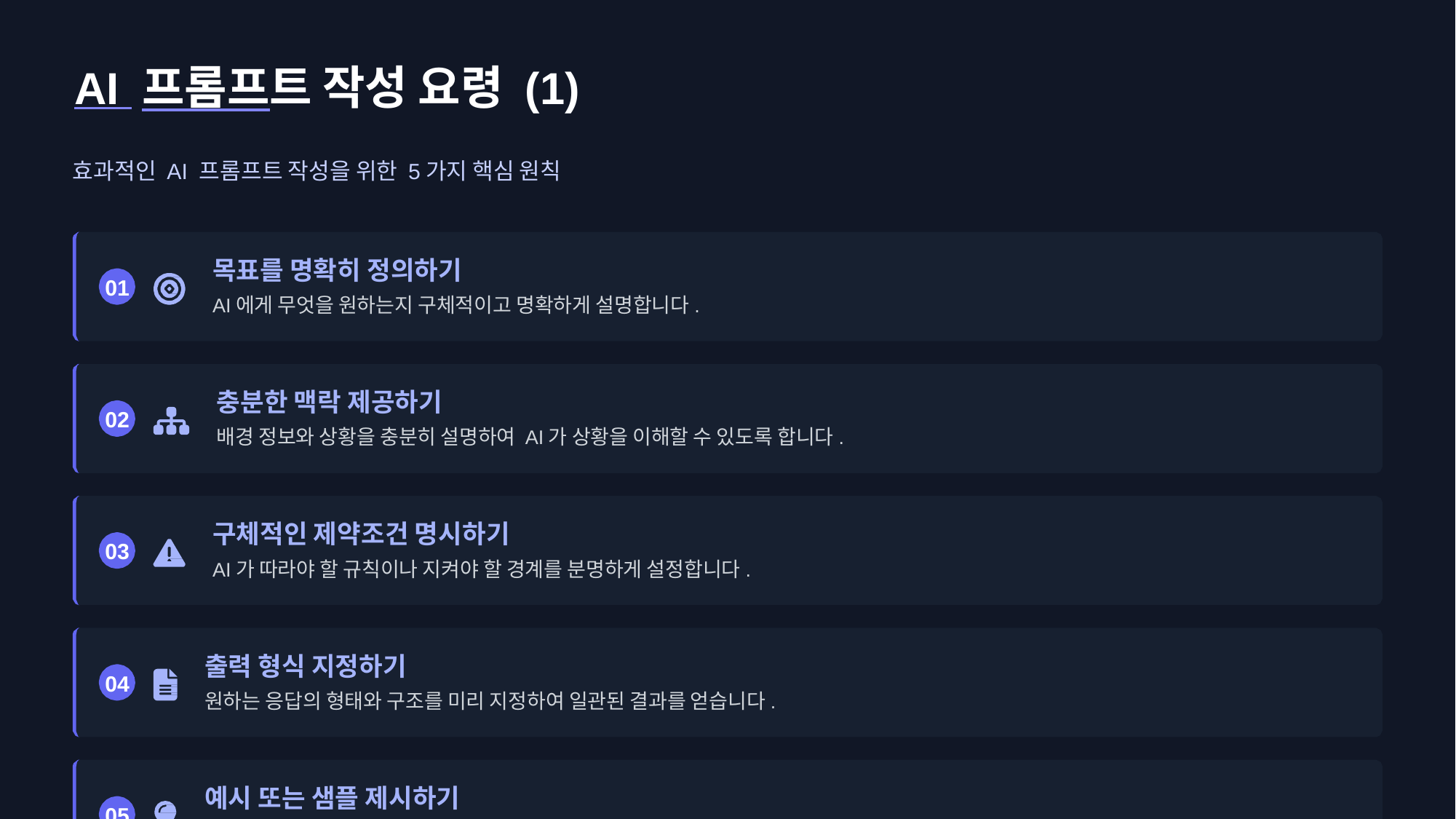

# AI 프롬프트 작성 요령 (1)
효과적인 AI 프롬프트 작성을 위한 5가지 핵심 원칙

목표를 명확히 정의하기
AI에게 무엇을 원하는지 구체적이고 명확하게 설명합니다.
01

충분한 맥락 제공하기
배경 정보와 상황을 충분히 설명하여 AI가 상황을 이해할 수 있도록 합니다.
02

구체적인 제약조건 명시하기
AI가 따라야 할 규칙이나 지켜야 할 경계를 분명하게 설정합니다.
03

출력 형식 지정하기
원하는 응답의 형태와 구조를 미리 지정하여 일관된 결과를 얻습니다.
04

예시 또는 샘플 제시하기
원하는 결과물의 예시를 제공하여 AI가 형식과 스타일을 이해하도록 합니다.
05